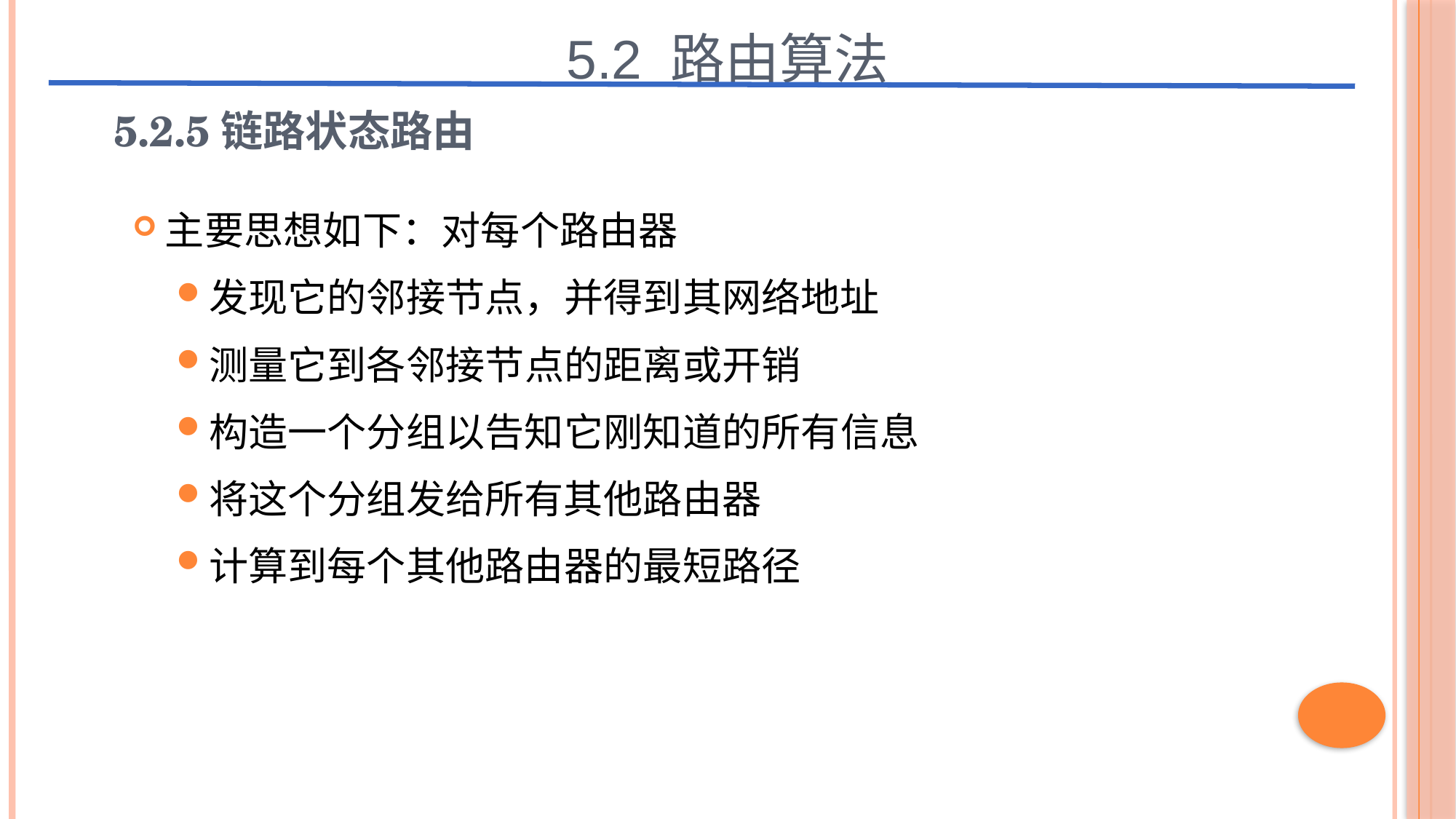

5.2 路由算法
5.2.5链路状态路由
主要思想如下：对每个路由器
发现它的邻接节点，并得到其网络地址
测量它到各邻接节点的距离或开销
构造一个分组以告知它刚知道的所有信息
将这个分组发给所有其他路由器
计算到每个其他路由器的最短路径